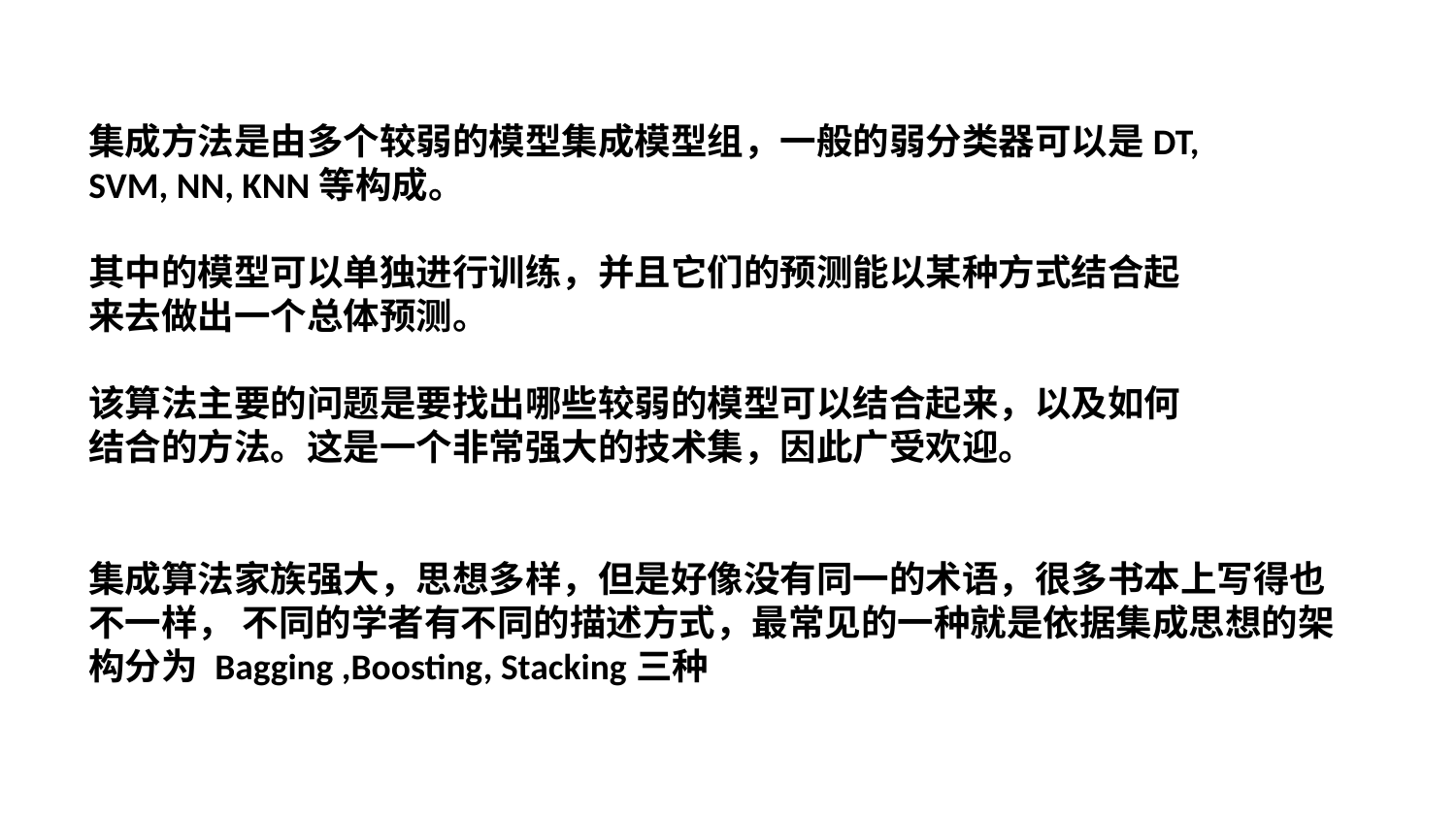

集成方法是由多个较弱的模型集成模型组，一般的弱分类器可以是DT, SVM, NN, KNN等构成。

其中的模型可以单独进行训练，并且它们的预测能以某种方式结合起来去做出一个总体预测。

该算法主要的问题是要找出哪些较弱的模型可以结合起来，以及如何结合的方法。这是一个非常强大的技术集，因此广受欢迎。
集成算法家族强大，思想多样，但是好像没有同一的术语，很多书本上写得也不一样， 不同的学者有不同的描述方式，最常见的一种就是依据集成思想的架构分为 Bagging ,Boosting, Stacking三种